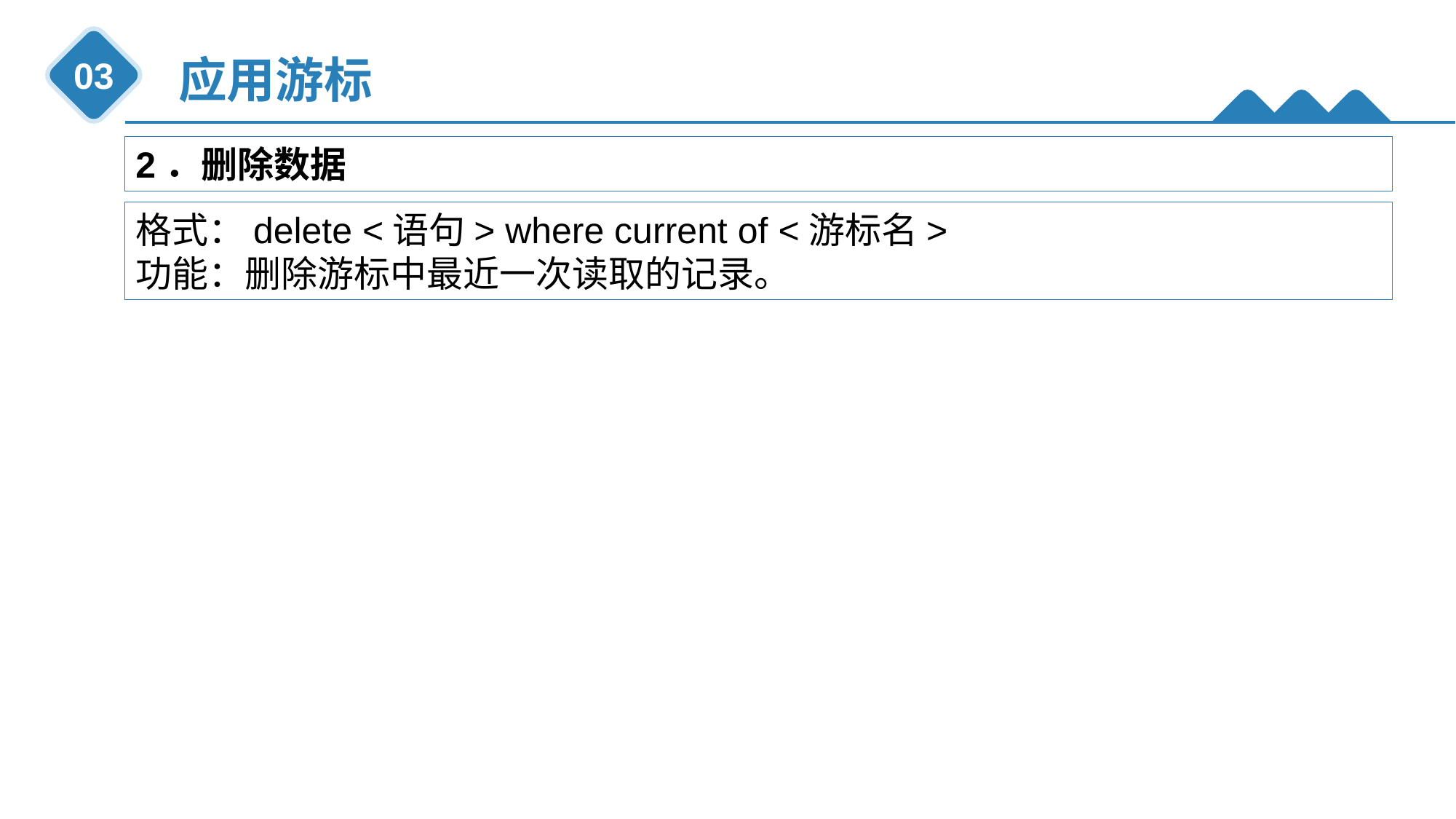

应用游标
03

2．删除数据
格式：delete <语句> where current of <游标名>
功能：删除游标中最近一次读取的记录。